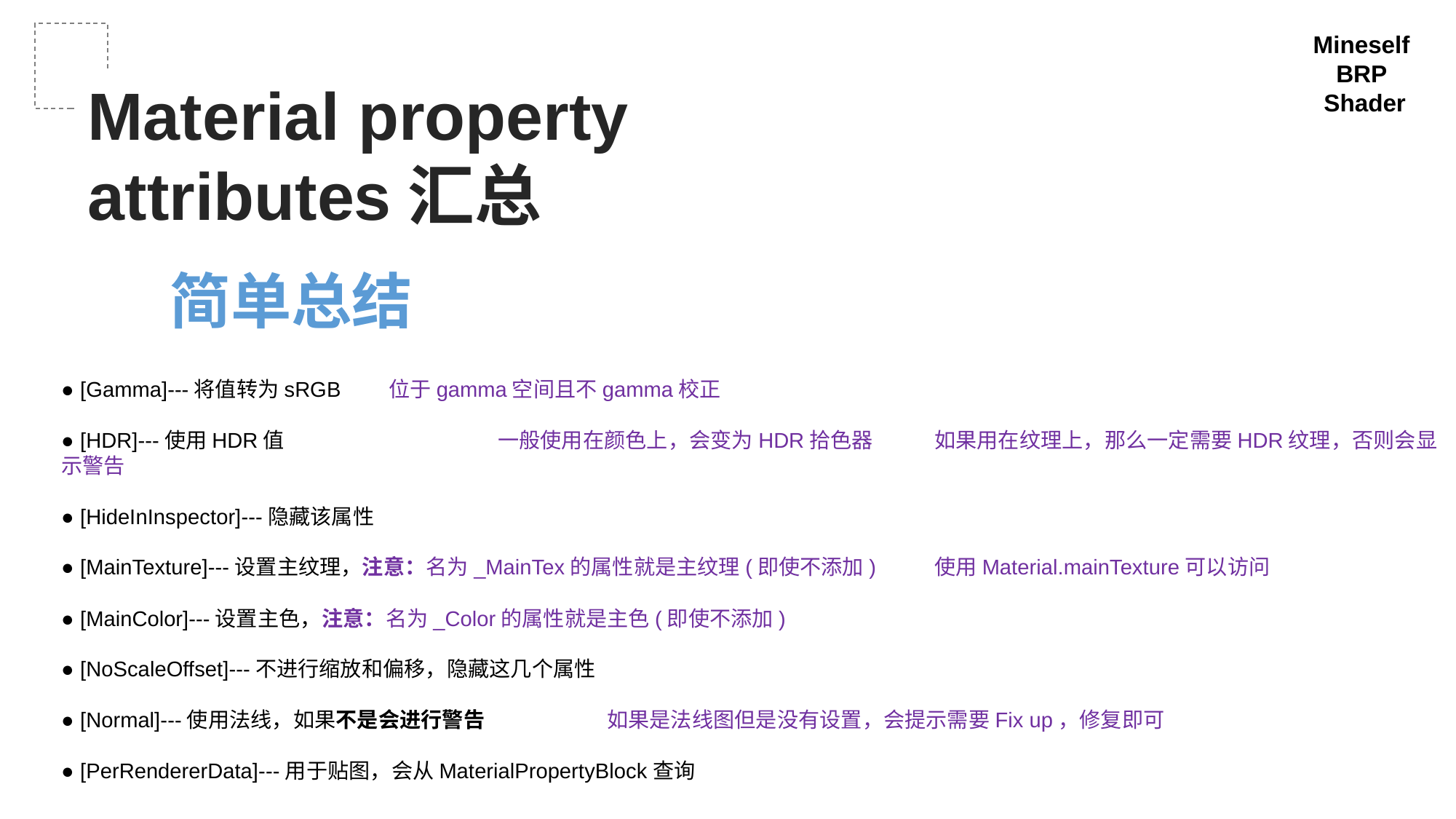

Mineself
BRP
Shader

Material property attributes汇总
简单总结
● [Gamma]---将值转为sRGB	位于gamma空间且不gamma校正

● [HDR]---使用HDR值		一般使用在颜色上，会变为HDR拾色器	如果用在纹理上，那么一定需要HDR纹理，否则会显示警告

● [HideInInspector]---隐藏该属性

● [MainTexture]---设置主纹理，注意：名为_MainTex的属性就是主纹理(即使不添加)	使用Material.mainTexture可以访问

● [MainColor]---设置主色，注意：名为_Color的属性就是主色(即使不添加)

● [NoScaleOffset]---不进行缩放和偏移，隐藏这几个属性

● [Normal]---使用法线，如果不是会进行警告		如果是法线图但是没有设置，会提示需要Fix up，修复即可

● [PerRendererData]---用于贴图，会从MaterialPropertyBlock查询